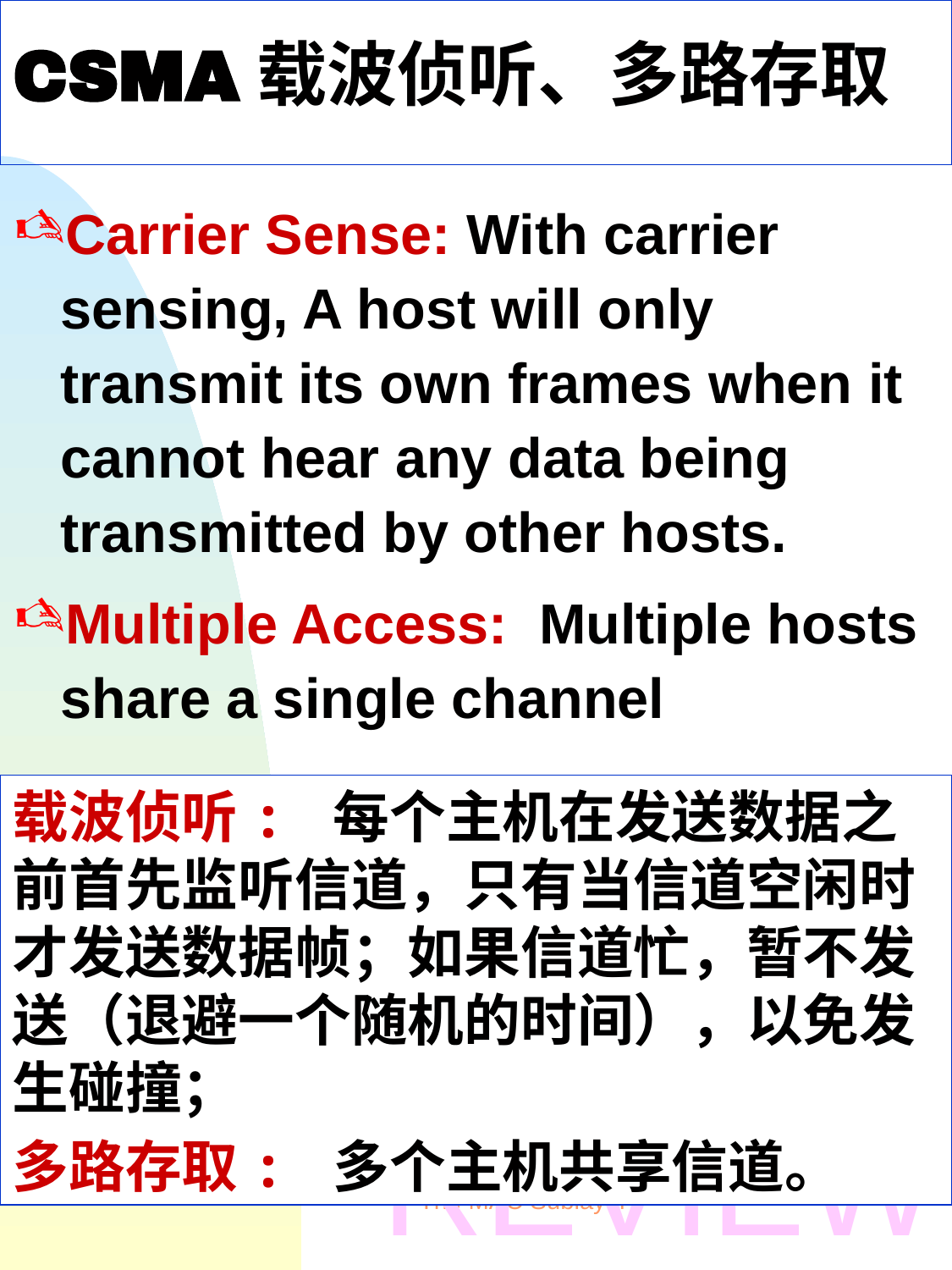

# CSMA载波侦听、多路存取
Carrier Sense: With carrier sensing, A host will only transmit its own frames when it cannot hear any data being transmitted by other hosts.
Multiple Access:  Multiple hosts share a single channel
载波侦听: 每个主机在发送数据之前首先监听信道，只有当信道空闲时才发送数据帧；如果信道忙，暂不发送（退避一个随机的时间），以免发生碰撞；
多路存取: 多个主机共享信道。
REVIEW

The MAC Sublayer
24